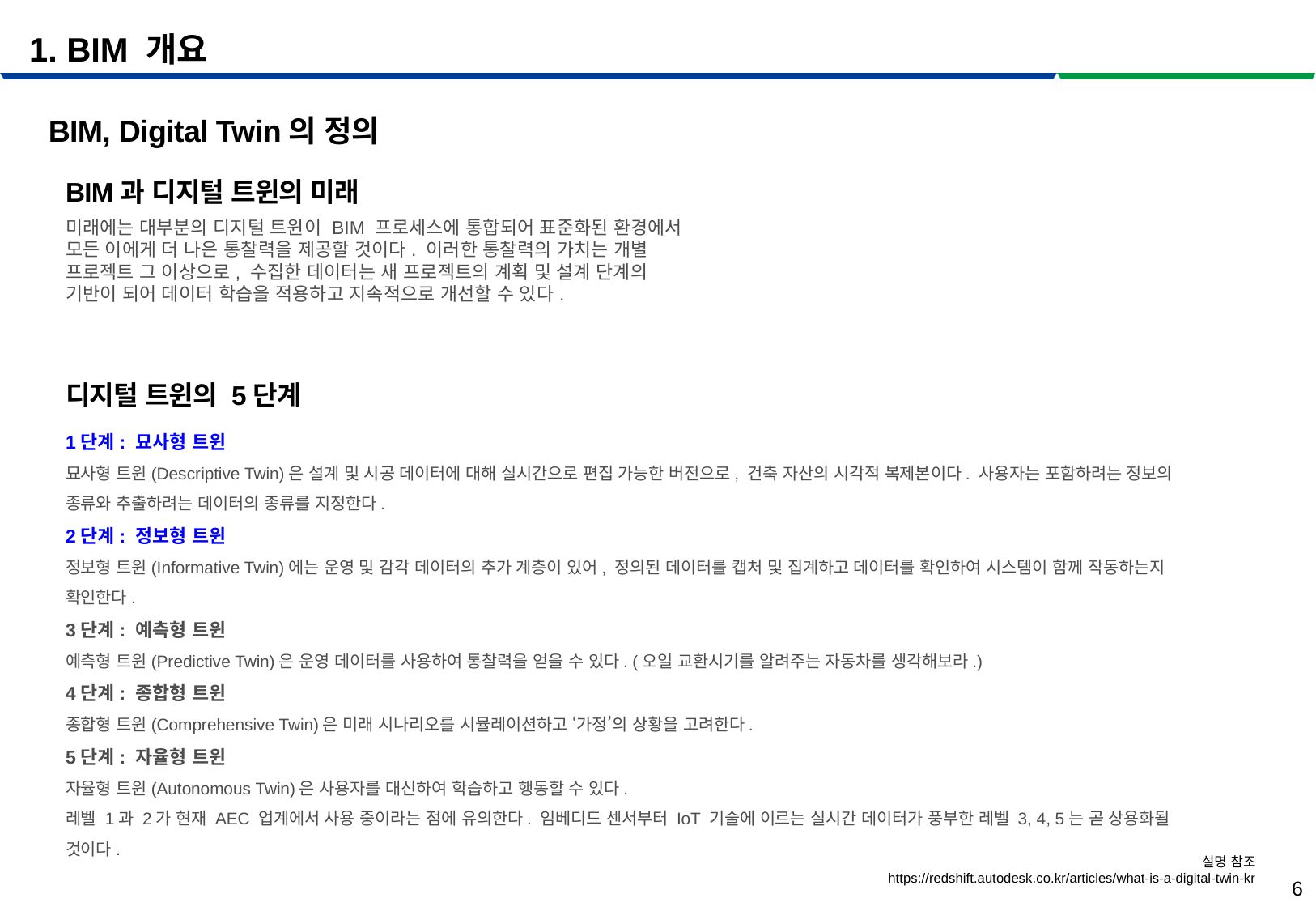

# 1. BIM 개요
BIM, Digital Twin의 정의
BIM과 디지털 트윈의 미래
미래에는 대부분의 디지털 트윈이 BIM 프로세스에 통합되어 표준화된 환경에서 모든 이에게 더 나은 통찰력을 제공할 것이다. 이러한 통찰력의 가치는 개별 프로젝트 그 이상으로, 수집한 데이터는 새 프로젝트의 계획 및 설계 단계의 기반이 되어 데이터 학습을 적용하고 지속적으로 개선할 수 있다.
디지털 트윈의 5단계
1단계: 묘사형 트윈
묘사형 트윈(Descriptive Twin)은 설계 및 시공 데이터에 대해 실시간으로 편집 가능한 버전으로, 건축 자산의 시각적 복제본이다. 사용자는 포함하려는 정보의 종류와 추출하려는 데이터의 종류를 지정한다.
2단계: 정보형 트윈
정보형 트윈(Informative Twin)에는 운영 및 감각 데이터의 추가 계층이 있어, 정의된 데이터를 캡처 및 집계하고 데이터를 확인하여 시스템이 함께 작동하는지 확인한다.
3단계: 예측형 트윈
예측형 트윈(Predictive Twin)은 운영 데이터를 사용하여 통찰력을 얻을 수 있다. (오일 교환시기를 알려주는 자동차를 생각해보라.)
4단계: 종합형 트윈
종합형 트윈(Comprehensive Twin)은 미래 시나리오를 시뮬레이션하고 ‘가정’의 상황을 고려한다.
5단계: 자율형 트윈
자율형 트윈(Autonomous Twin)은 사용자를 대신하여 학습하고 행동할 수 있다.
레벨 1과 2가 현재 AEC 업계에서 사용 중이라는 점에 유의한다. 임베디드 센서부터 IoT 기술에 이르는 실시간 데이터가 풍부한 레벨 3, 4, 5는 곧 상용화될 것이다.
설명 참조
https://redshift.autodesk.co.kr/articles/what-is-a-digital-twin-kr